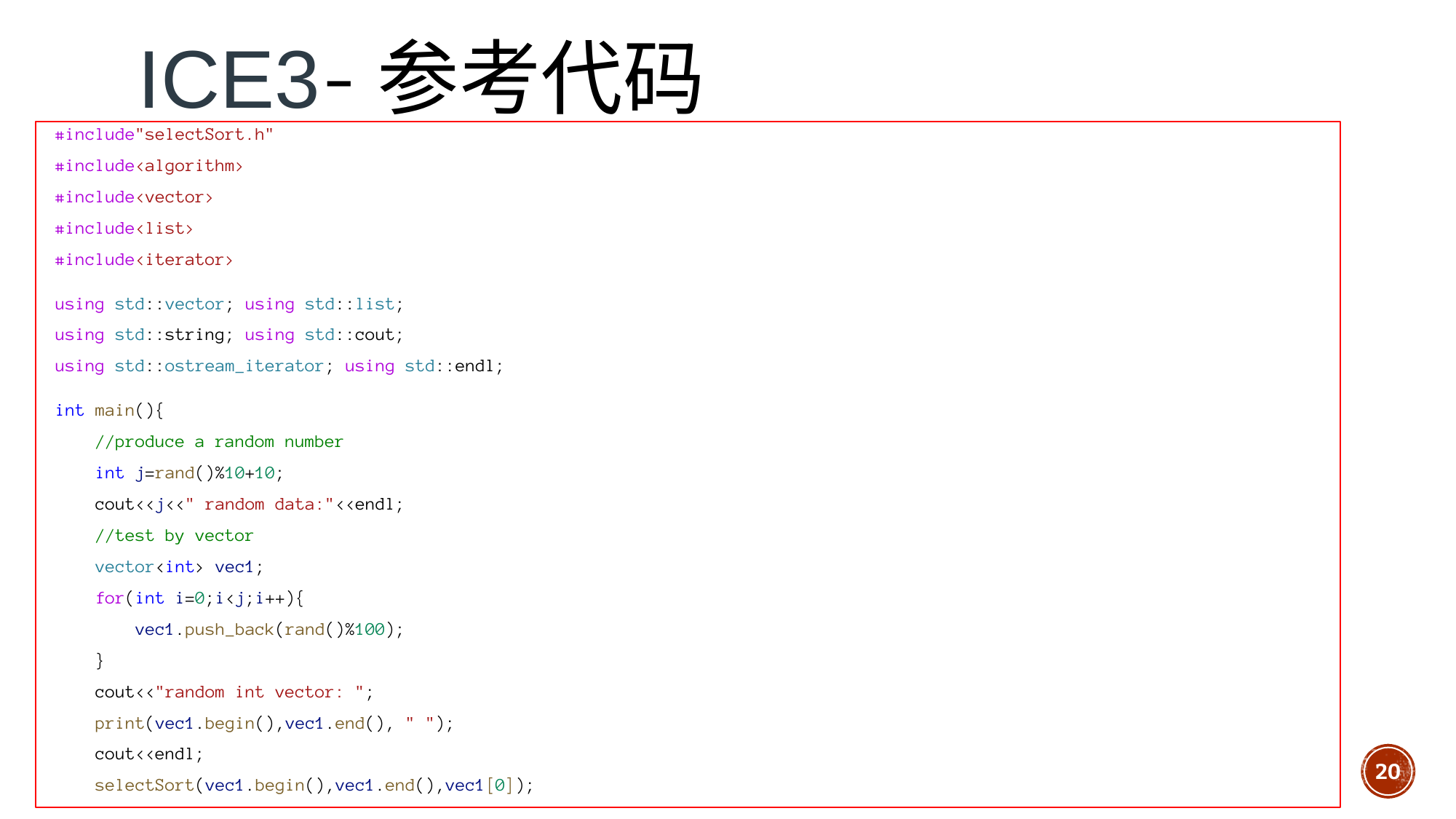

# ICE3-参考代码

#include"selectSort.h"
#include<algorithm>
#include<vector>
#include<list>
#include<iterator>
using std::vector; using std::list;
using std::string; using std::cout;
using std::ostream_iterator; using std::endl;
int main(){
    //produce a random number
    int j=rand()%10+10;
    cout<<j<<" random data:"<<endl;
    //test by vector
    vector<int> vec1;
    for(int i=0;i<j;i++){
        vec1.push_back(rand()%100);
    }
    cout<<"random int vector: ";
    print(vec1.begin(),vec1.end(), " ");
    cout<<endl;
    selectSort(vec1.begin(),vec1.end(),vec1[0]);
20